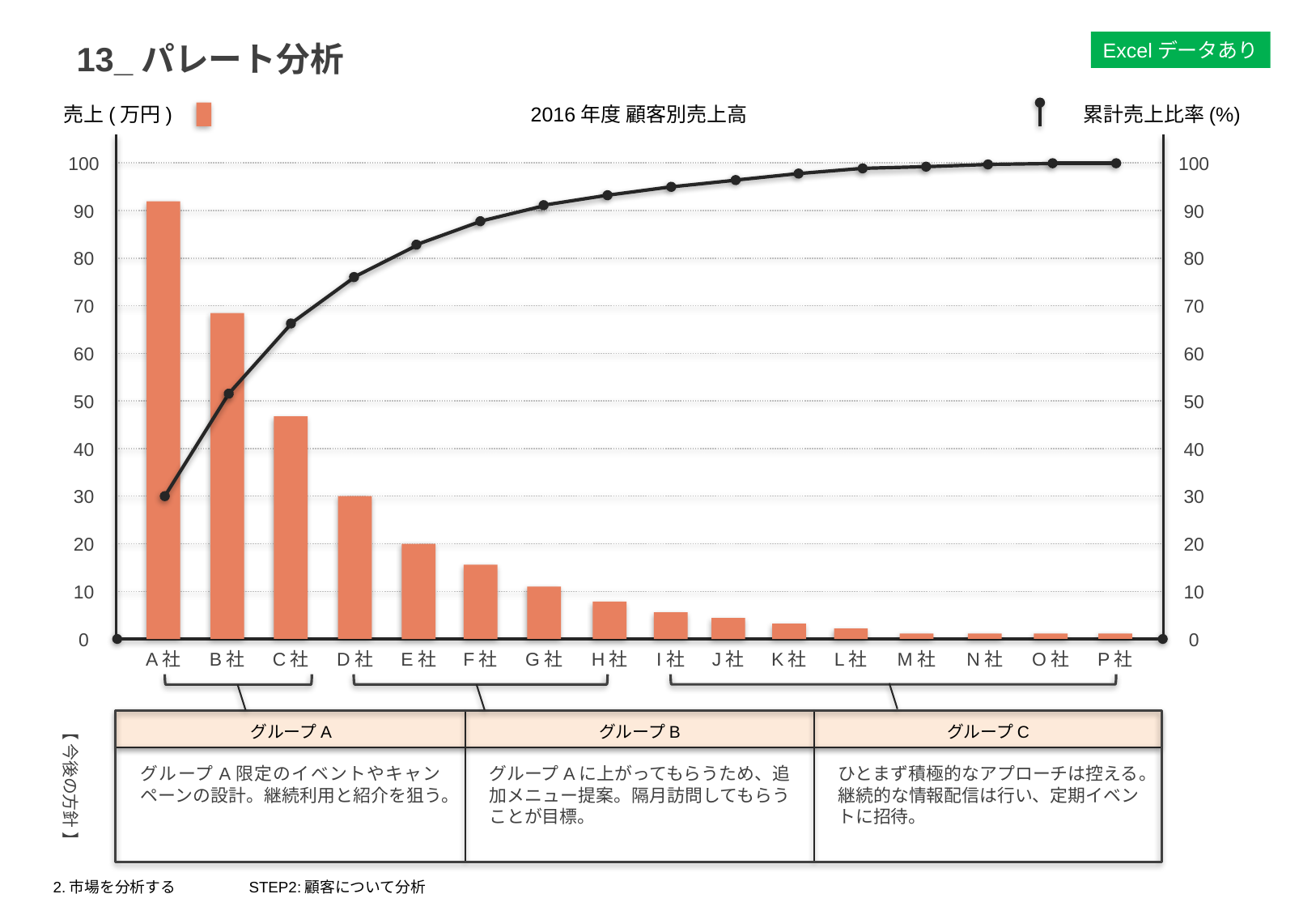

13_パレート分析
Excelデータあり
売上(万円)
2016年度 顧客別売上高
累計売上比率(%)

100
100
90
90

80
80
70
70

60
60
50
50

40
40

30
30

20
20

10
10

0
0

A社
B社
C社
D社
E社
F社
G社
H社
I社
J社
K社
L社
M社
N社
O社
P社

【 今後の方針 】
グループC
グループA
グループB
グループA限定のイベントやキャンペーンの設計。継続利用と紹介を狙う。
グループAに上がってもらうため、追加メニュー提案。隔月訪問してもらうことが目標。
ひとまず積極的なアプローチは控える。継続的な情報配信は行い、定期イベントに招待。
2.市場を分析する
STEP2:顧客について分析